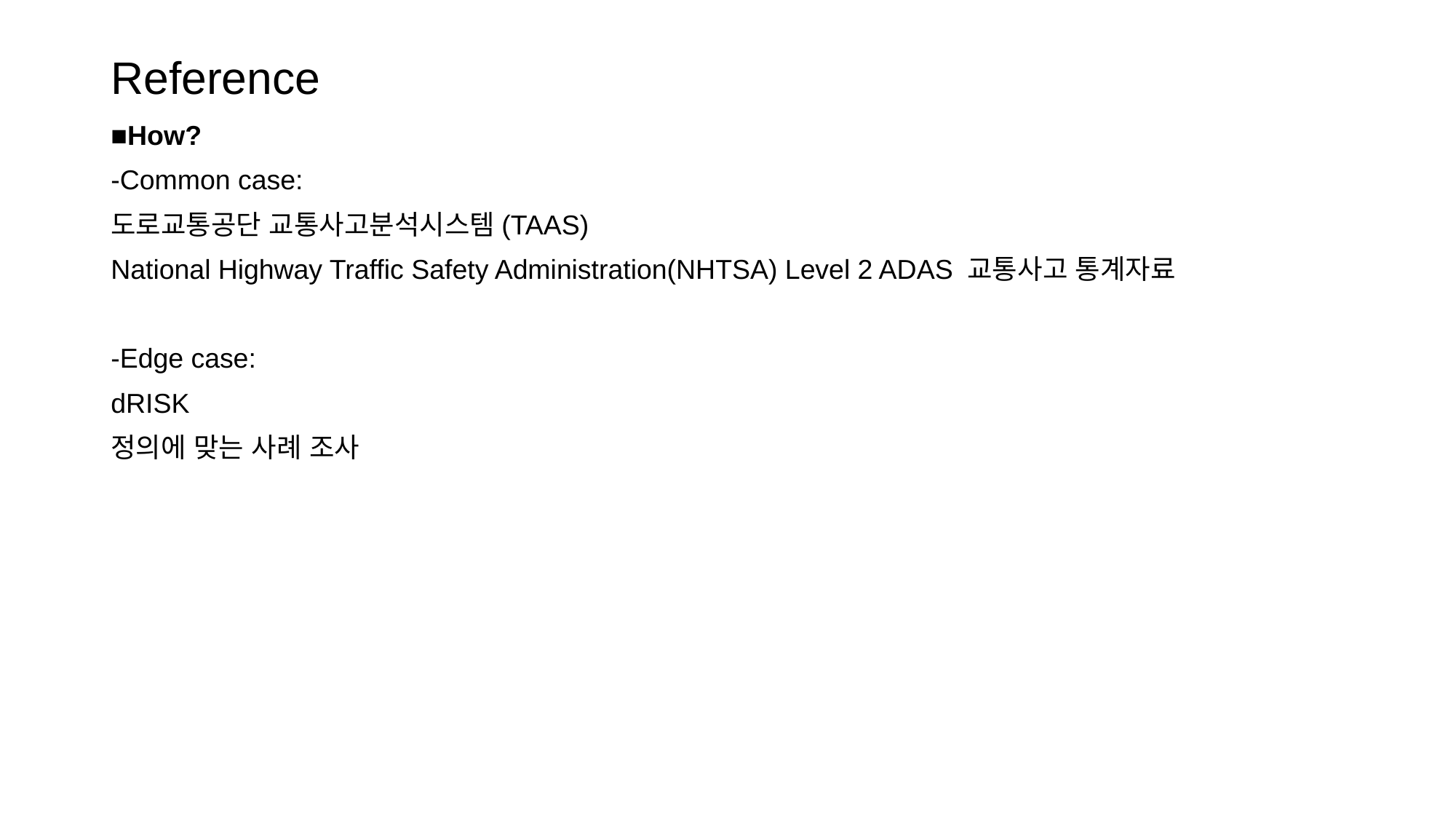

# Reference
■How?
-Common case:
도로교통공단 교통사고분석시스템(TAAS)
National Highway Traffic Safety Administration(NHTSA) Level 2 ADAS 교통사고 통계자료

-Edge case:
dRISK
정의에 맞는 사례 조사